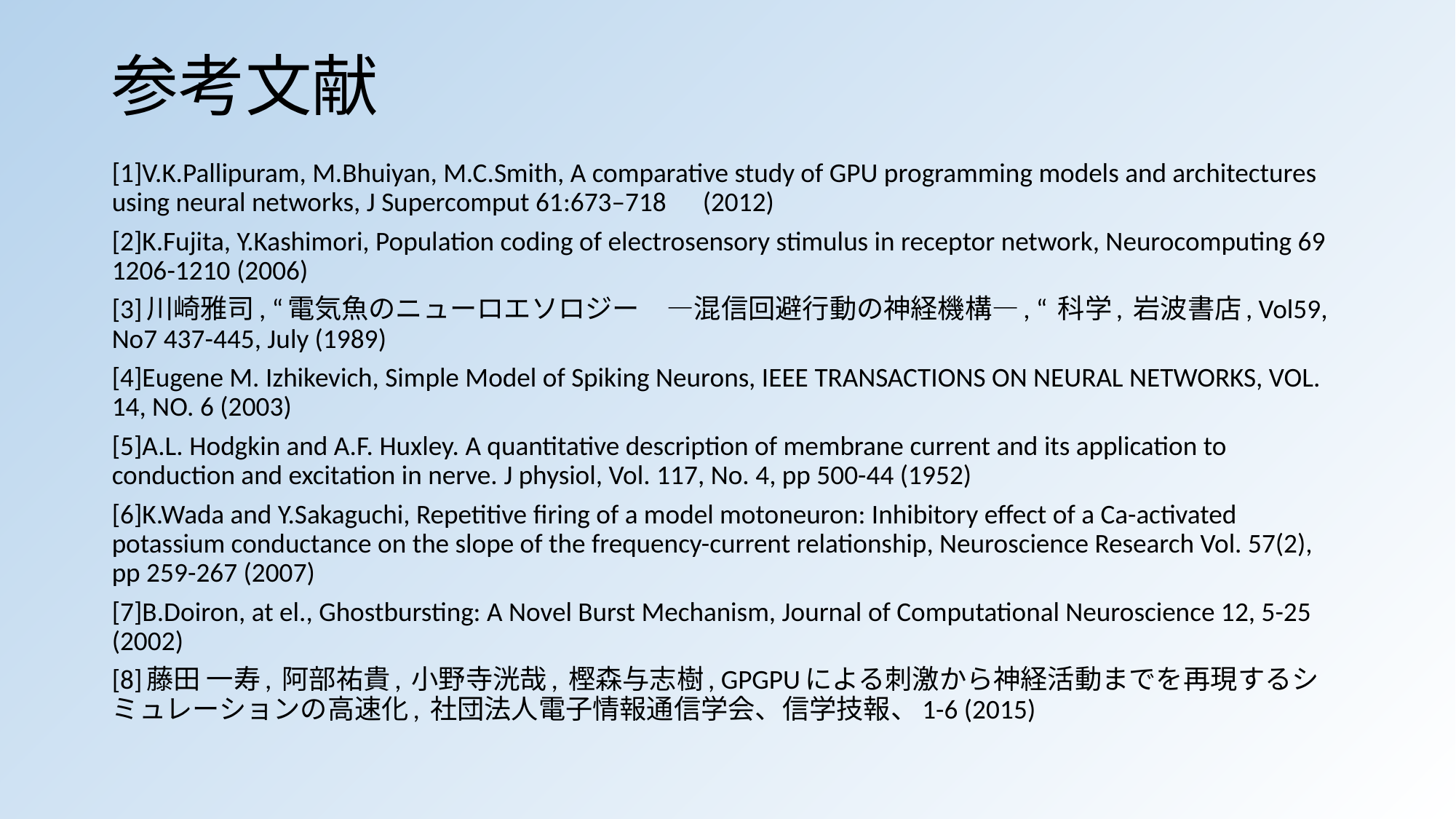

# 参考文献
[1]V.K.Pallipuram, M.Bhuiyan, M.C.Smith, A comparative study of GPU programming models and architectures using neural networks, J Supercomput 61:673–718　(2012)
[2]K.Fujita, Y.Kashimori, Population coding of electrosensory stimulus in receptor network, Neurocomputing 69 1206-1210 (2006)
[3]川崎雅司, “電気魚のニューロエソロジー　―混信回避行動の神経機構―, “ 科学, 岩波書店, Vol59, No7 437-445, July (1989)
[4]Eugene M. Izhikevich, Simple Model of Spiking Neurons, IEEE TRANSACTIONS ON NEURAL NETWORKS, VOL. 14, NO. 6 (2003)
[5]A.L. Hodgkin and A.F. Huxley. A quantitative description of membrane current and its application to conduction and excitation in nerve. J physiol, Vol. 117, No. 4, pp 500-44 (1952)
[6]K.Wada and Y.Sakaguchi, Repetitive firing of a model motoneuron: Inhibitory effect of a Ca-activated potassium conductance on the slope of the frequency-current relationship, Neuroscience Research Vol. 57(2), pp 259-267 (2007)
[7]B.Doiron, at el., Ghostbursting: A Novel Burst Mechanism, Journal of Computational Neuroscience 12, 5-25 (2002)
[8]藤田 一寿, 阿部祐貴, 小野寺洸哉, 樫森与志樹, GPGPUによる刺激から神経活動までを再現するシミュレーションの高速化, 社団法人電子情報通信学会、信学技報、1-6 (2015)